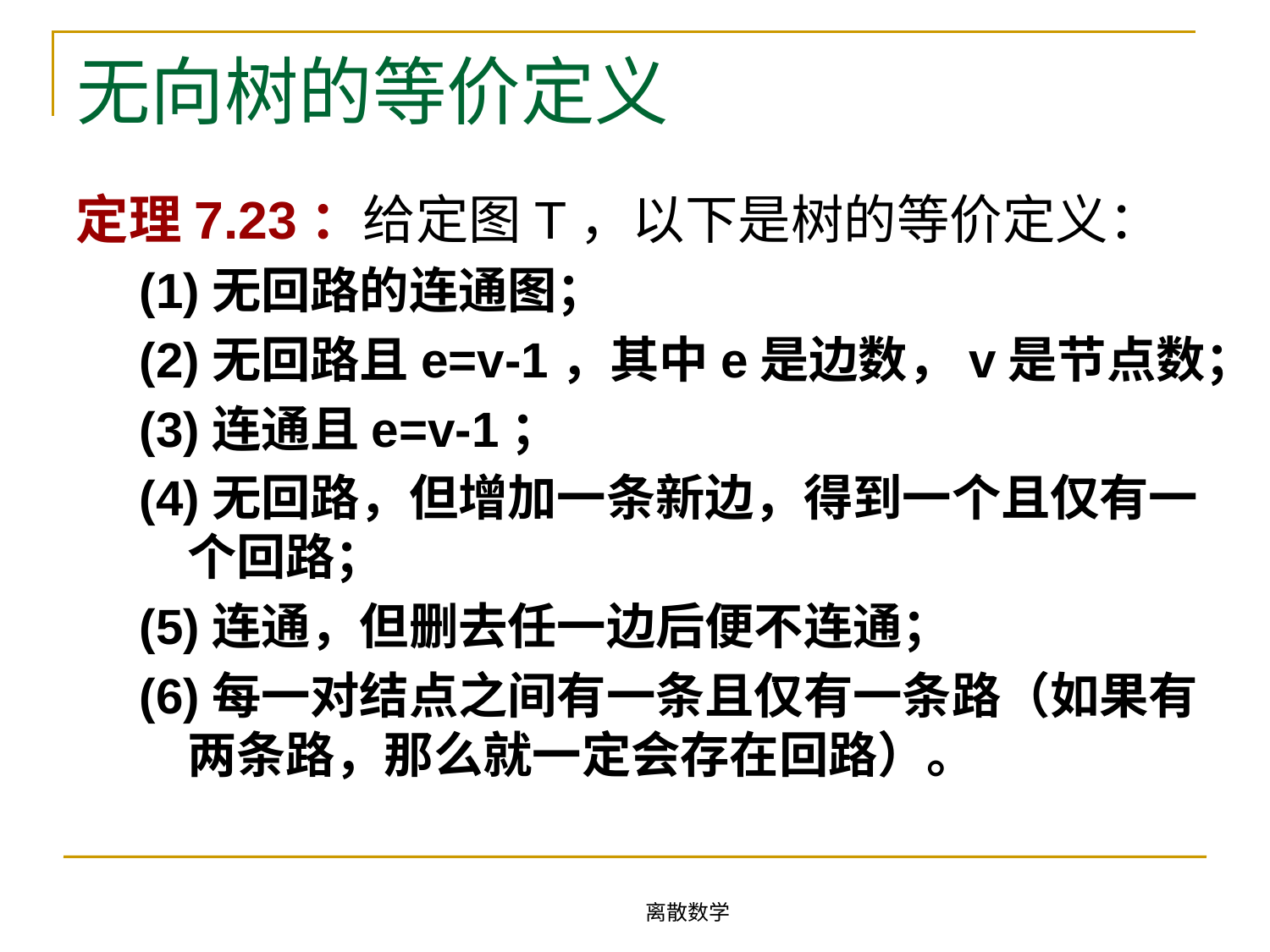

# 无向树的等价定义
定理7.23：给定图T，以下是树的等价定义：
(1)无回路的连通图；
(2)无回路且e=v-1，其中e是边数，v是节点数；
(3)连通且e=v-1；
(4)无回路，但增加一条新边，得到一个且仅有一个回路；
(5)连通，但删去任一边后便不连通；
(6)每一对结点之间有一条且仅有一条路（如果有两条路，那么就一定会存在回路）。

离散数学
18